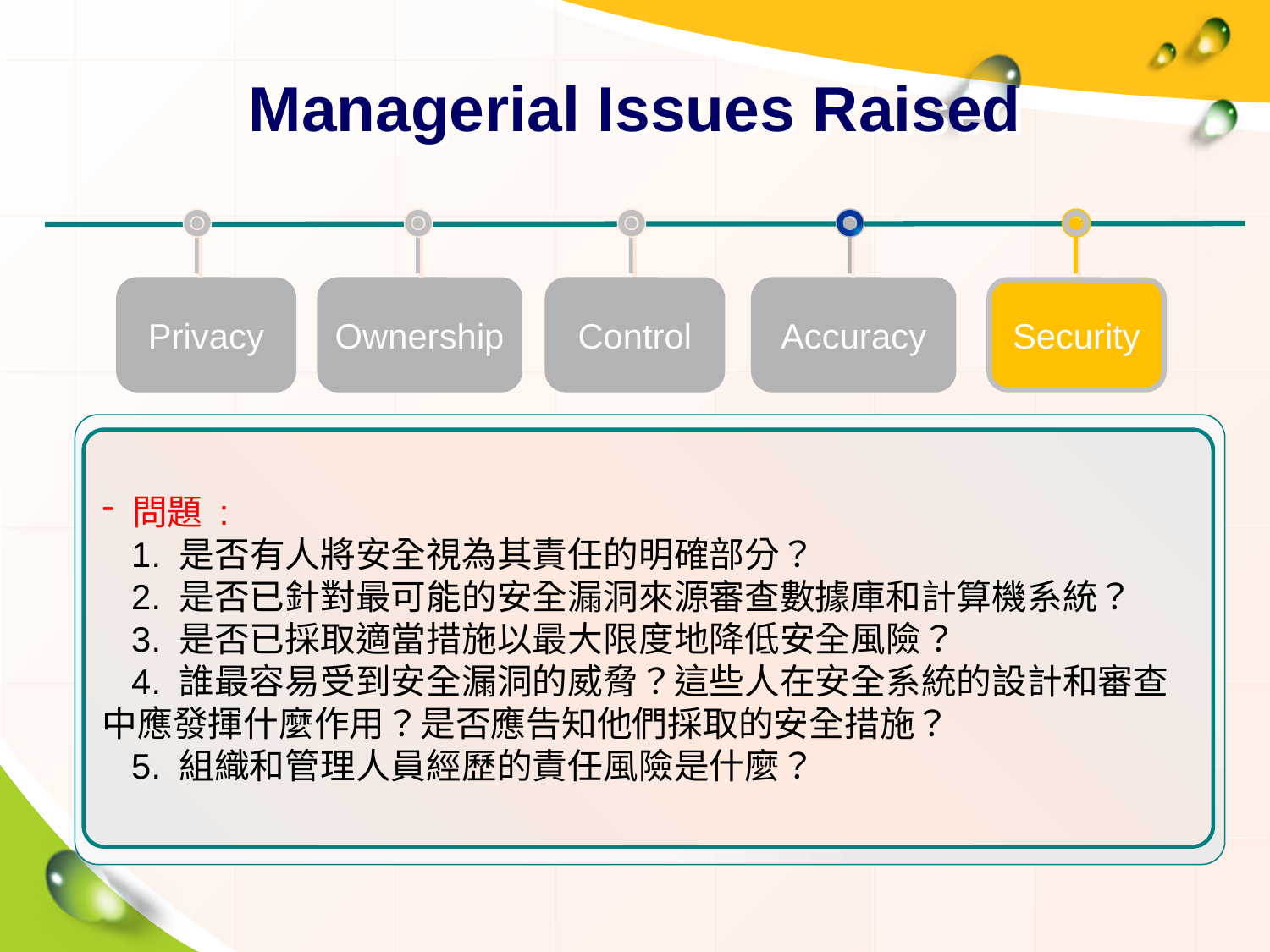

# Managerial Issues Raised

Accuracy
Security
Privacy
Ownership
Control

問題 :
   1. 是否有人將安全視為其責任的明確部分？
   2. 是否已針對最可能的安全漏洞來源審查數據庫和計算機系統？
   3. 是否已採取適當措施以最大限度地降低安全風險？
   4. 誰最容易受到安全漏洞的威脅？這些人在安全系統的設計和審查中應發揮什麼作用？是否應告知他們採取的安全措施？
   5. 組織和管理人員經歷的責任風險是什麼？